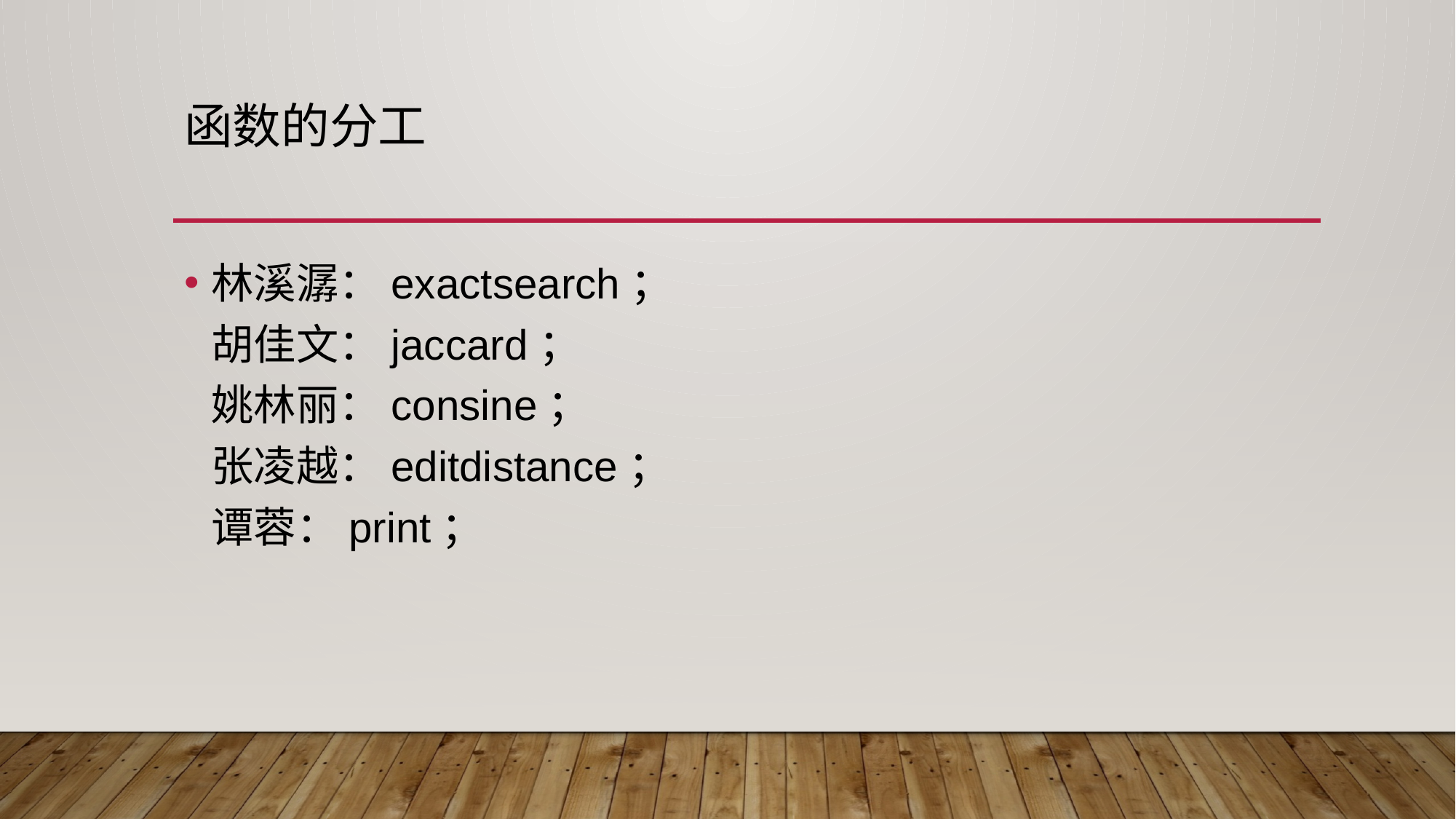

# 函数的分工
林溪潺：exactsearch；
胡佳文：jaccard；
姚林丽：consine；
张凌越：editdistance；
谭蓉：print；